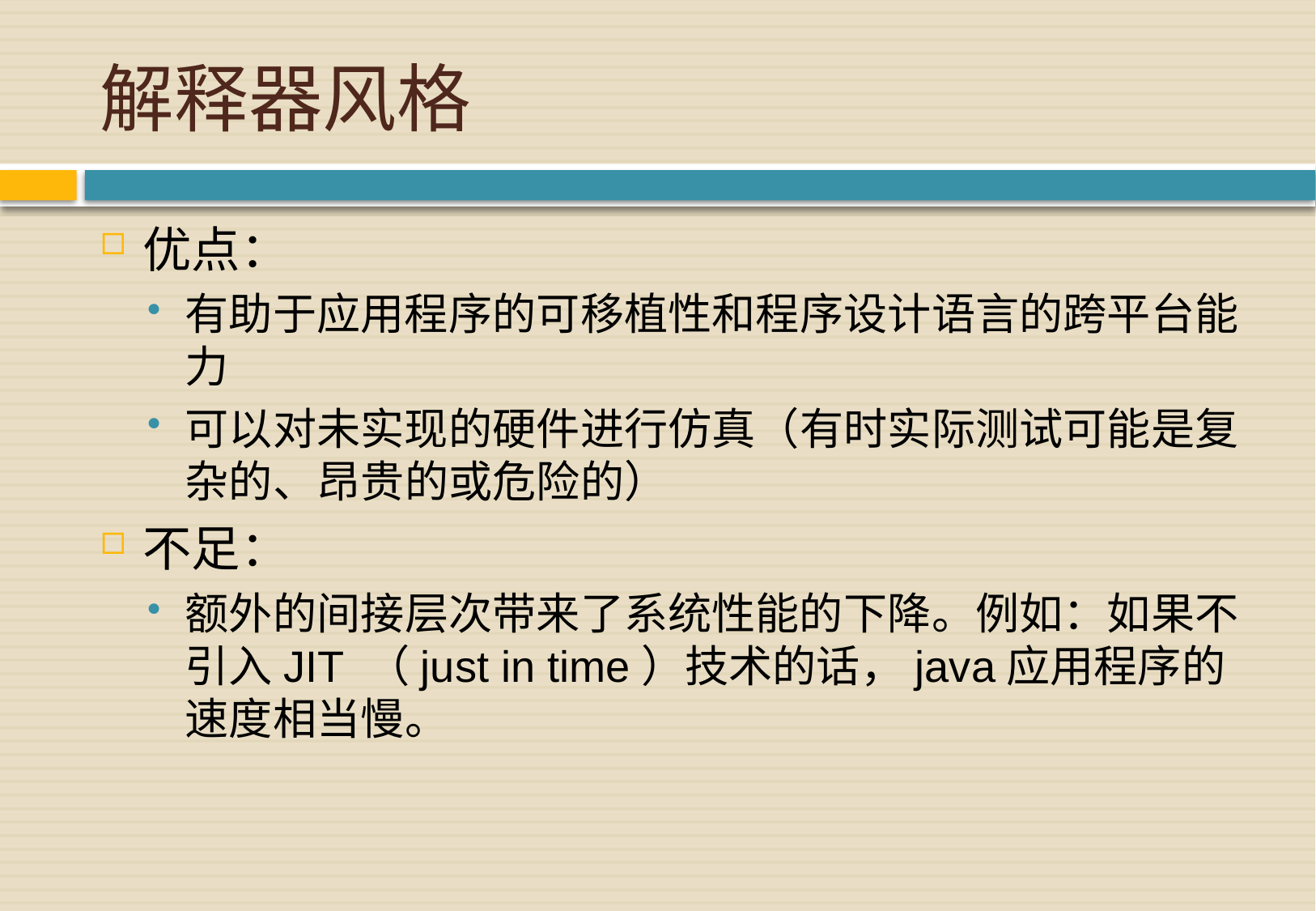

# 解释器风格
优点：
有助于应用程序的可移植性和程序设计语言的跨平台能力
可以对未实现的硬件进行仿真（有时实际测试可能是复杂的、昂贵的或危险的）
不足：
额外的间接层次带来了系统性能的下降。例如：如果不引入JIT （just in time）技术的话，java应用程序的速度相当慢。